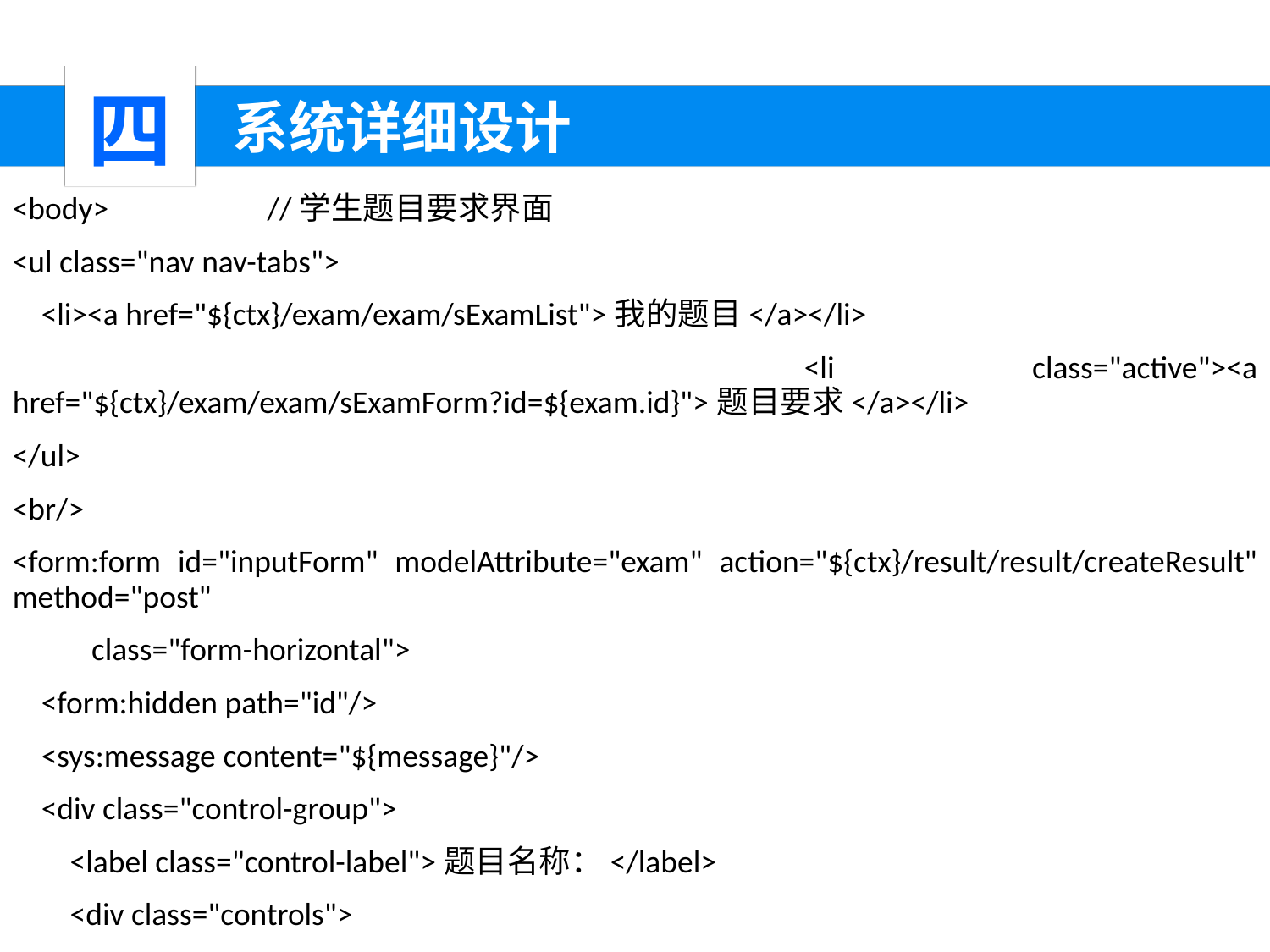

四
                系统详细设计
<body>                      //学生题目要求界面
<ul class="nav nav-tabs">
    <li><a href="${ctx}/exam/exam/sExamList">我的题目</a></li>
    <li class="active"><a href="${ctx}/exam/exam/sExamForm?id=${exam.id}">题目要求</a></li>
</ul>
<br/>
<form:form id="inputForm" modelAttribute="exam" action="${ctx}/result/result/createResult" method="post"
           class="form-horizontal">
    <form:hidden path="id"/>
    <sys:message content="${message}"/>
    <div class="control-group">
        <label class="control-label">题目名称：</label>
        <div class="controls">
                ${exam.ename}